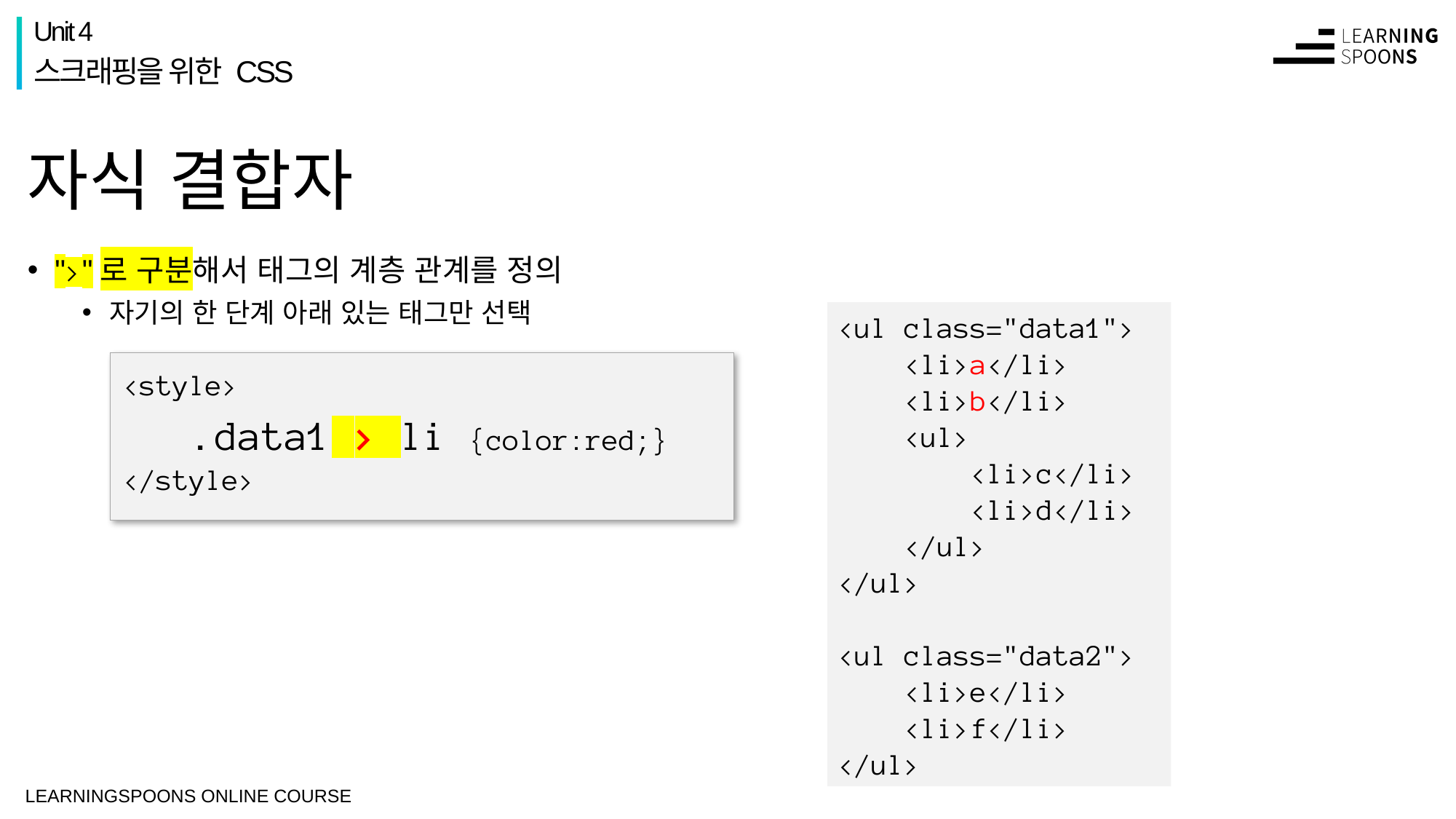

Unit 4
스크래핑을 위한 CSS
# 자식 결합자
">"로 구분해서 태그의 계층 관계를 정의
자기의 한 단계 아래 있는 태그만 선택
<ul class="data1">
    <li>a</li>
    <li>b</li>
    <ul>
        <li>c</li>
        <li>d</li>
    </ul>
</ul>

<ul class="data2">
    <li>e</li>
    <li>f</li>
</ul>
<style>
    .data1 > li {color:red;}
</style>